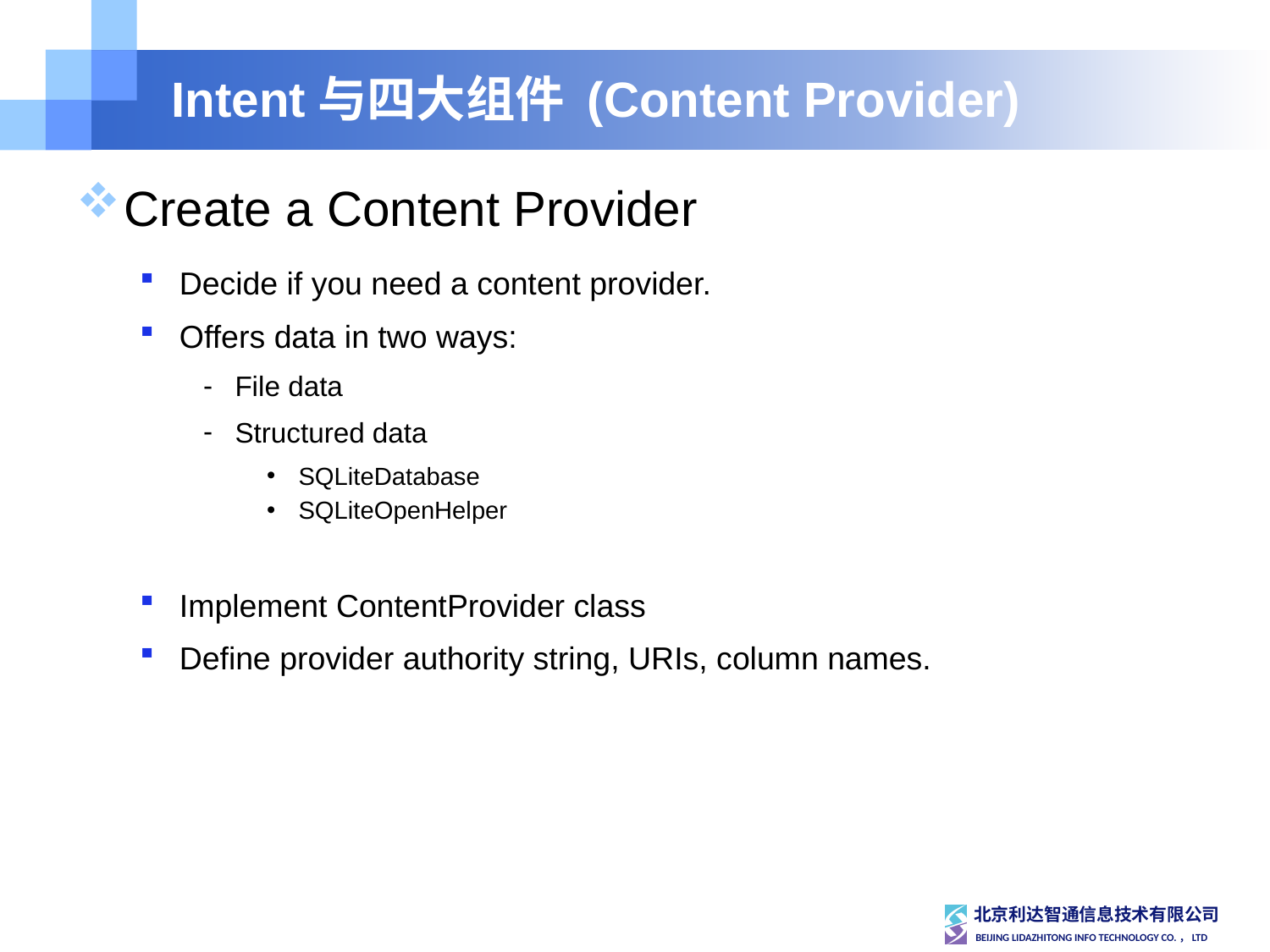

# Intent与四大组件 (Content Provider)
Create a Content Provider
Decide if you need a content provider.
Offers data in two ways:
File data
Structured data
SQLiteDatabase
SQLiteOpenHelper

Implement ContentProvider class
Define provider authority string, URIs, column names.